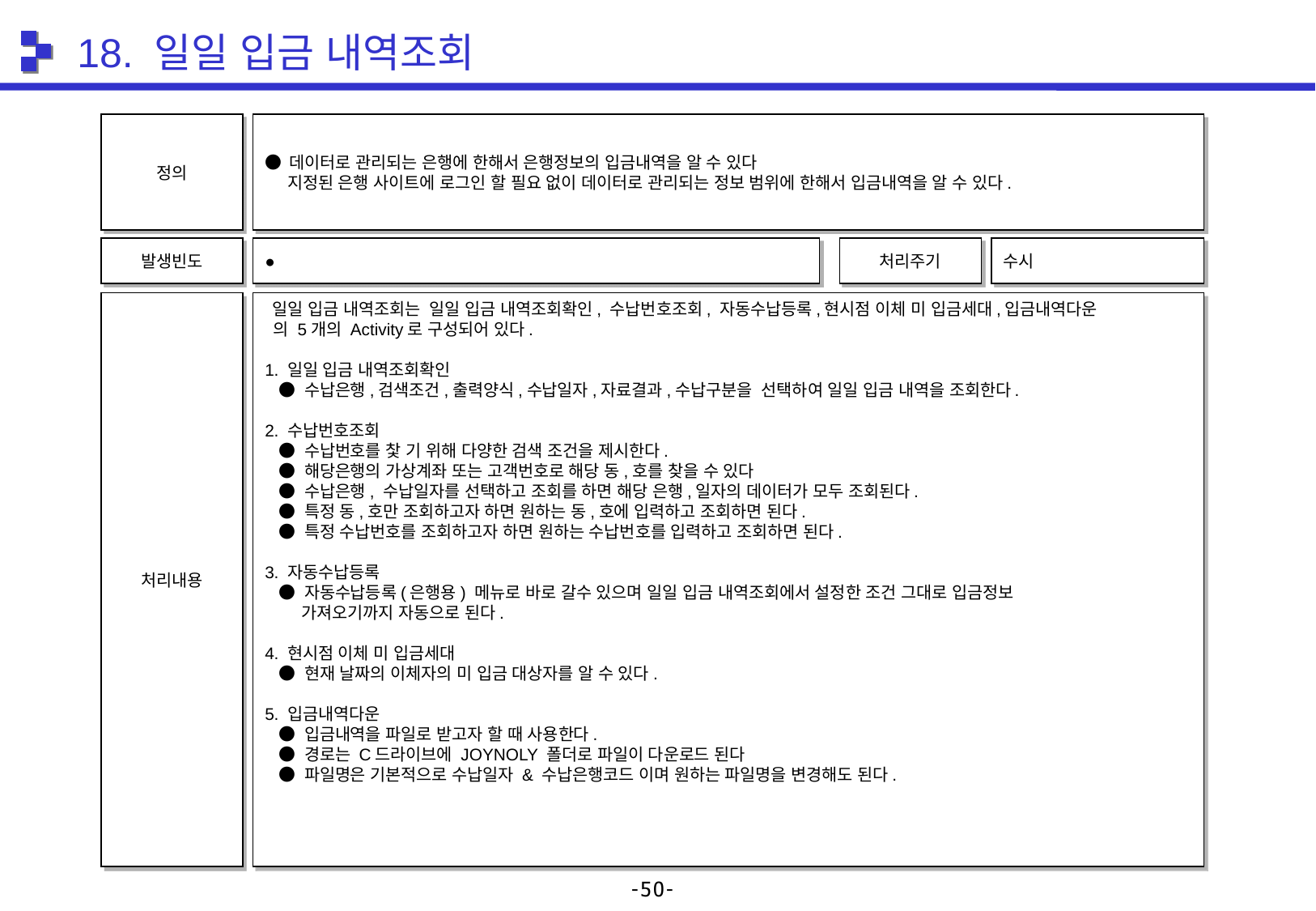

18. 일일 입금 내역조회
정의

● 데이터로 관리되는 은행에 한해서 은행정보의 입금내역을 알 수 있다
    지정된 은행 사이트에 로그인 할 필요 없이 데이터로 관리되는 정보 범위에 한해서 입금내역을 알 수 있다.

발생빈도
●
처리주기
수시
처리내용
 일일 입금 내역조회는  일일 입금 내역조회확인, 수납번호조회, 자동수납등록,현시점 이체 미 입금세대,입금내역다운
 의 5개의 Activity로 구성되어 있다.

1. 일일 입금 내역조회확인
   ● 수납은행,검색조건,출력양식,수납일자,자료결과,수납구분을  선택하여 일일 입금 내역을 조회한다.

2. 수납번호조회
   ● 수납번호를 찿 기 위해 다양한 검색 조건을 제시한다.
   ● 해당은행의 가상계좌 또는 고객번호로 해당 동,호를 찾을 수 있다
   ● 수납은행, 수납일자를 선택하고 조회를 하면 해당 은행,일자의 데이터가 모두 조회된다.
   ● 특정 동,호만 조회하고자 하면 원하는 동,호에 입력하고 조회하면 된다.
   ● 특정 수납번호를 조회하고자 하면 원하는 수납번호를 입력하고 조회하면 된다.

3. 자동수납등록
   ● 자동수납등록(은행용) 메뉴로 바로 갈수 있으며 일일 입금 내역조회에서 설정한 조건 그대로 입금정보
       가져오기까지 자동으로 된다.

4. 현시점 이체 미 입금세대
   ● 현재 날짜의 이체자의 미 입금 대상자를 알 수 있다.

5. 입금내역다운
   ● 입금내역을 파일로 받고자 할 때 사용한다.
   ● 경로는 C드라이브에 JOYNOLY 폴더로 파일이 다운로드 된다
   ● 파일명은 기본적으로 수납일자 & 수납은행코드 이며 원하는 파일명을 변경해도 된다.